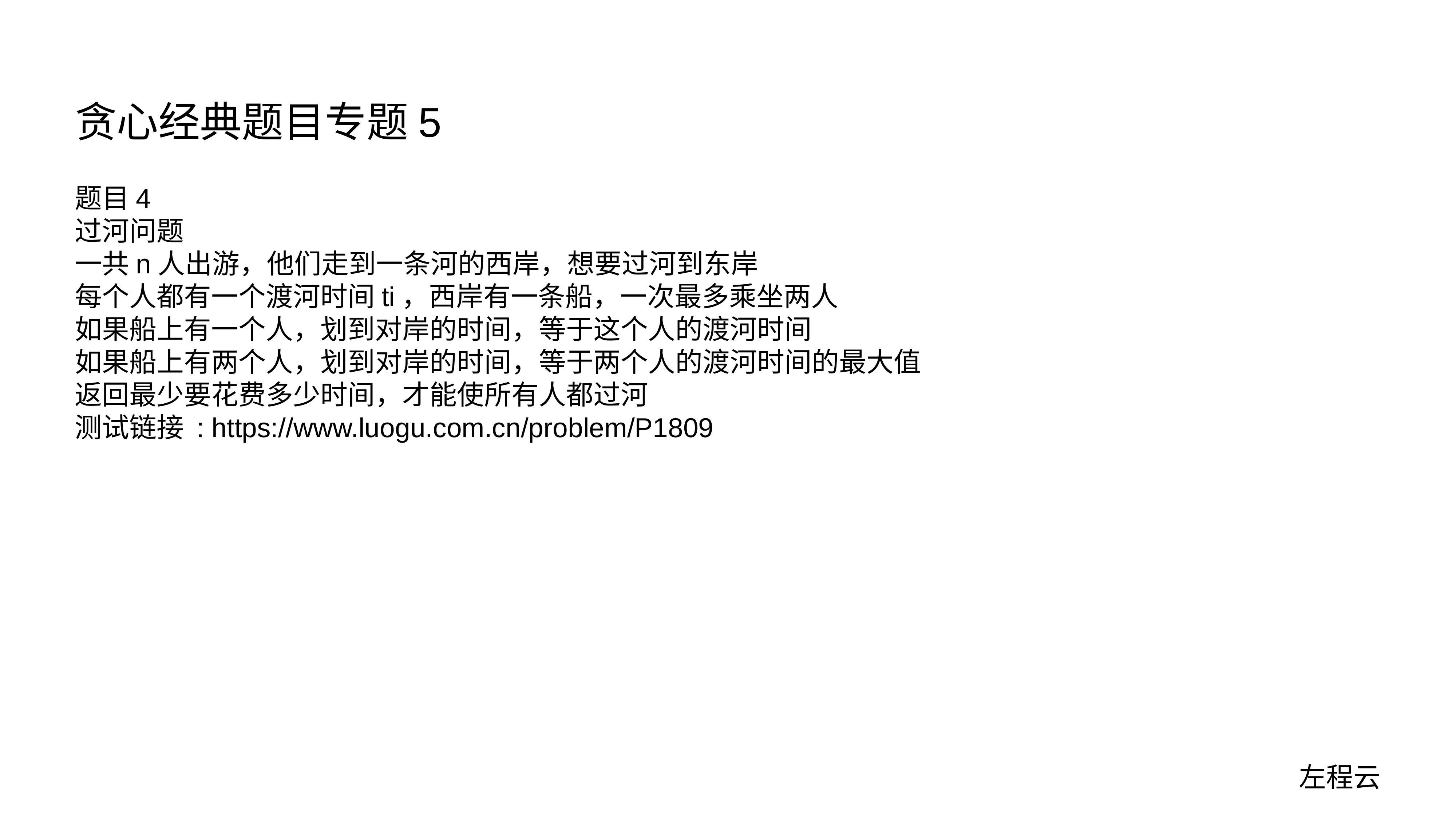

# 贪心经典题目专题5
题目4
过河问题
一共n人出游，他们走到一条河的西岸，想要过河到东岸
每个人都有一个渡河时间ti，西岸有一条船，一次最多乘坐两人
如果船上有一个人，划到对岸的时间，等于这个人的渡河时间
如果船上有两个人，划到对岸的时间，等于两个人的渡河时间的最大值
返回最少要花费多少时间，才能使所有人都过河
测试链接 : https://www.luogu.com.cn/problem/P1809
左程云